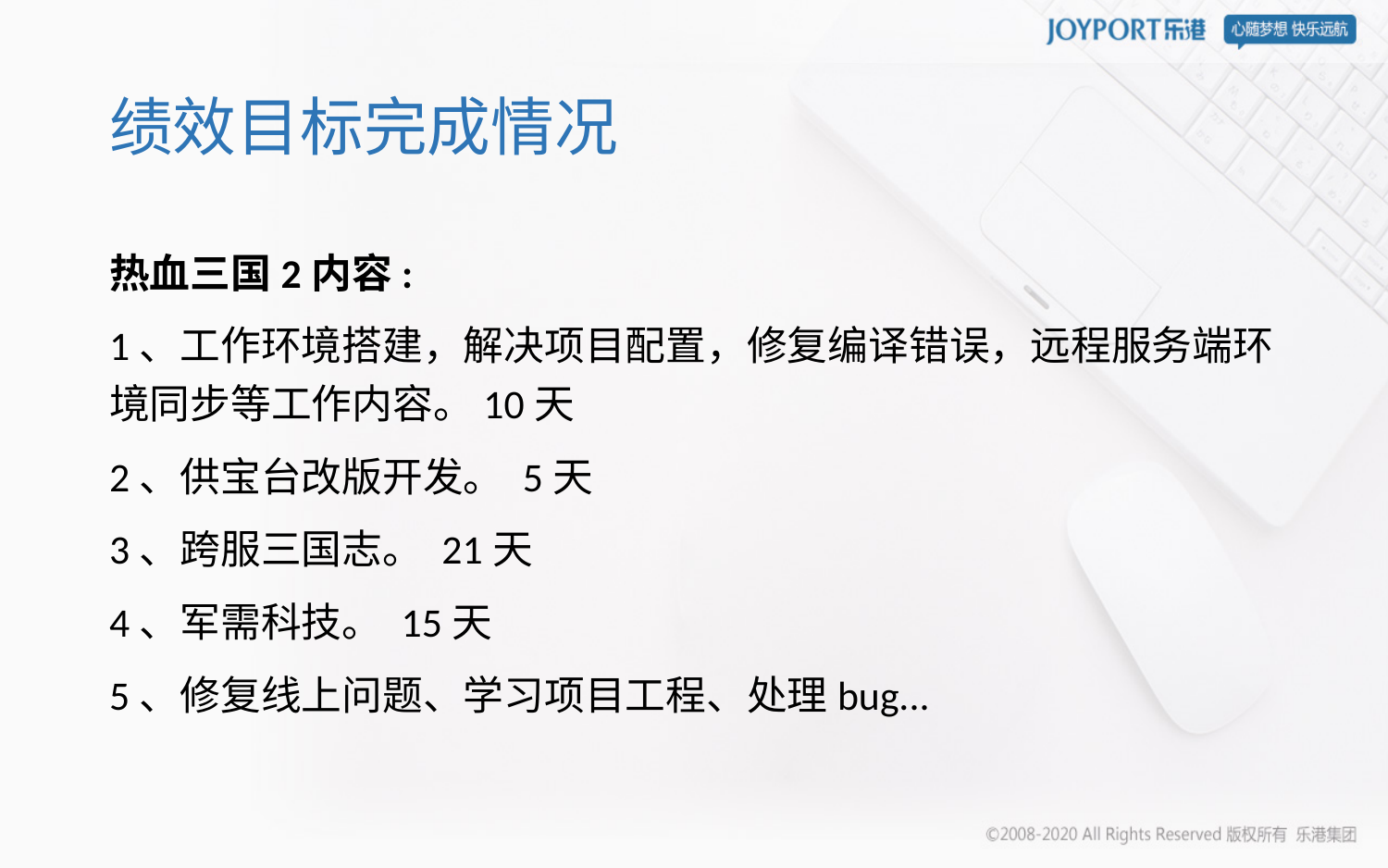

# 绩效目标完成情况
热血三国2内容:
1、工作环境搭建，解决项目配置，修复编译错误，远程服务端环境同步等工作内容。10天
2、供宝台改版开发。 5天
3、跨服三国志。 21天
4、军需科技。 15天
5、修复线上问题、学习项目工程、处理bug...